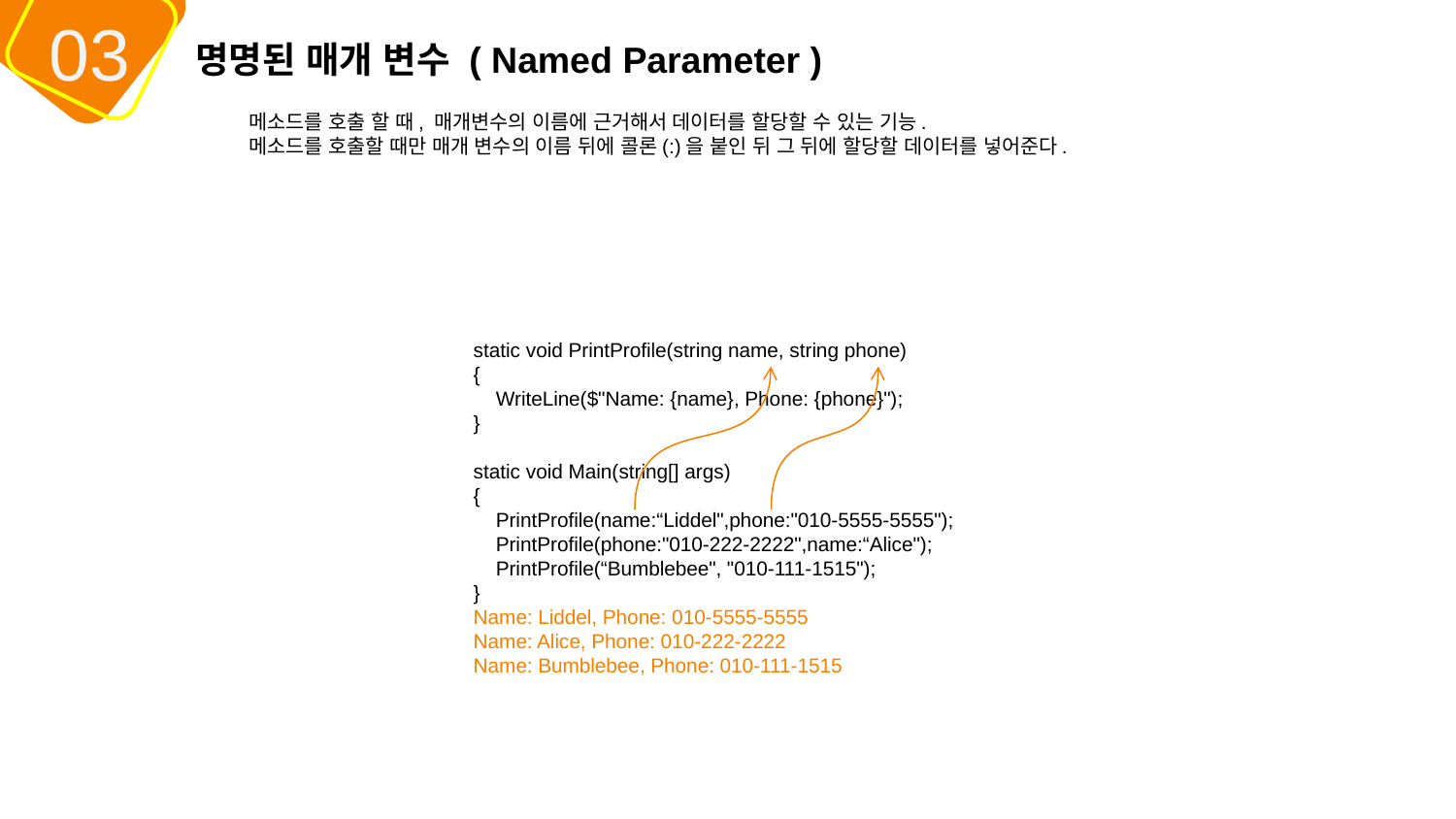

03
명명된 매개 변수 ( Named Parameter )
메소드를 호출 할 때, 매개변수의 이름에 근거해서 데이터를 할당할 수 있는 기능.
메소드를 호출할 때만 매개 변수의 이름 뒤에 콜론(:)을 붙인 뒤 그 뒤에 할당할 데이터를 넣어준다.
static void PrintProfile(string name, string phone)
{
    WriteLine($"Name: {name}, Phone: {phone}");
}

static void Main(string[] args)
{
    PrintProfile(name:“Liddel",phone:"010-5555-5555");
    PrintProfile(phone:"010-222-2222",name:“Alice");
    PrintProfile(“Bumblebee", "010-111-1515");
}
Name: Liddel, Phone: 010-5555-5555
Name: Alice, Phone: 010-222-2222
Name: Bumblebee, Phone: 010-111-1515